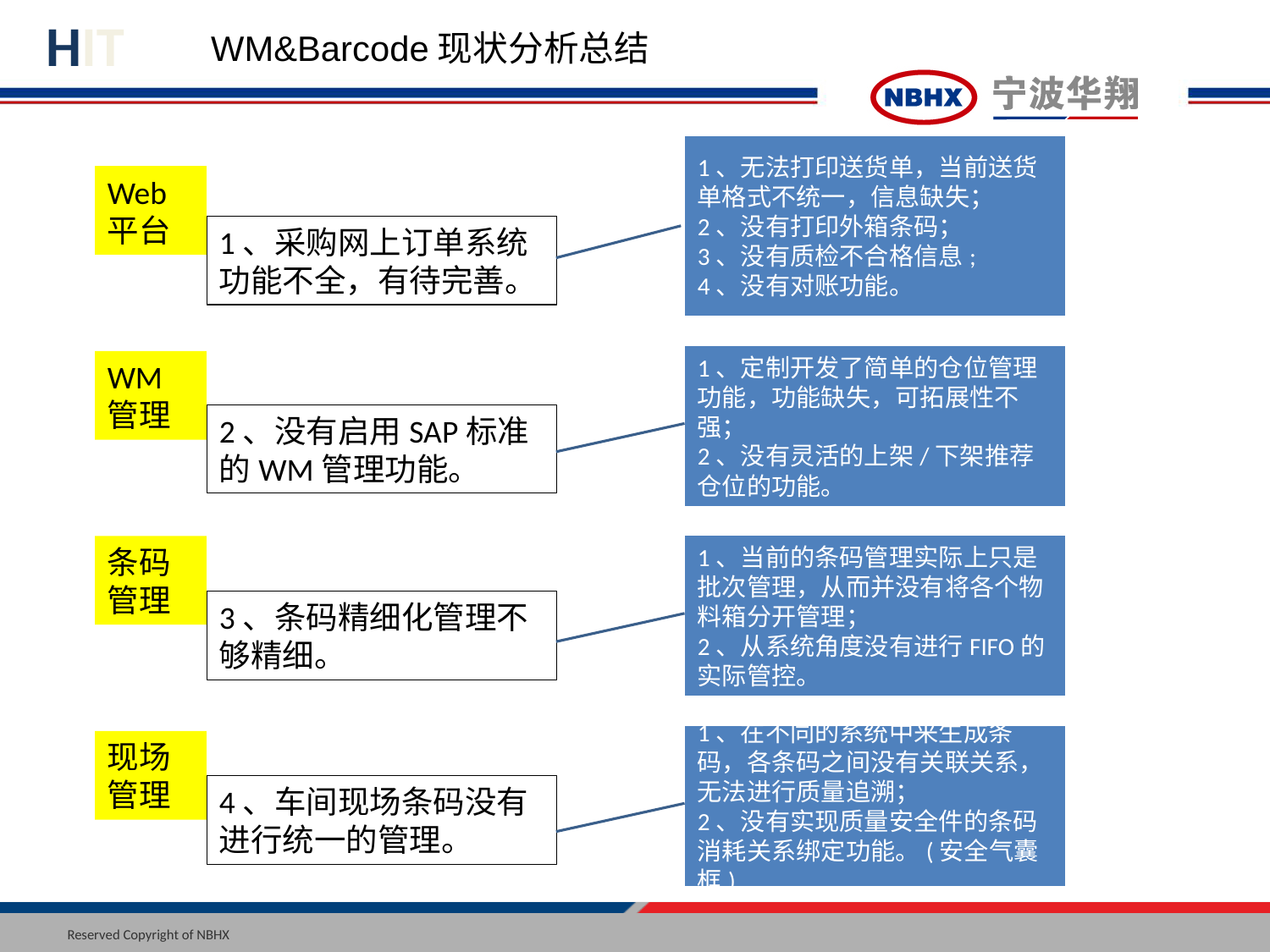

WM&Barcode现状分析总结
1、无法打印送货单，当前送货单格式不统一，信息缺失；
2、没有打印外箱条码；
3、没有质检不合格信息;
4、没有对账功能。
Web平台
1、采购网上订单系统功能不全，有待完善。
1、定制开发了简单的仓位管理功能，功能缺失，可拓展性不强；
2、没有灵活的上架/下架推荐仓位的功能。
WM管理
2、没有启用SAP标准的WM管理功能。
1、当前的条码管理实际上只是批次管理，从而并没有将各个物料箱分开管理；
2、从系统角度没有进行FIFO的实际管控。
条码管理
3、条码精细化管理不够精细。
1、在不同的系统中来生成条码，各条码之间没有关联关系，无法进行质量追溯；
2、没有实现质量安全件的条码消耗关系绑定功能。(安全气囊框)
现场管理
4、车间现场条码没有进行统一的管理。